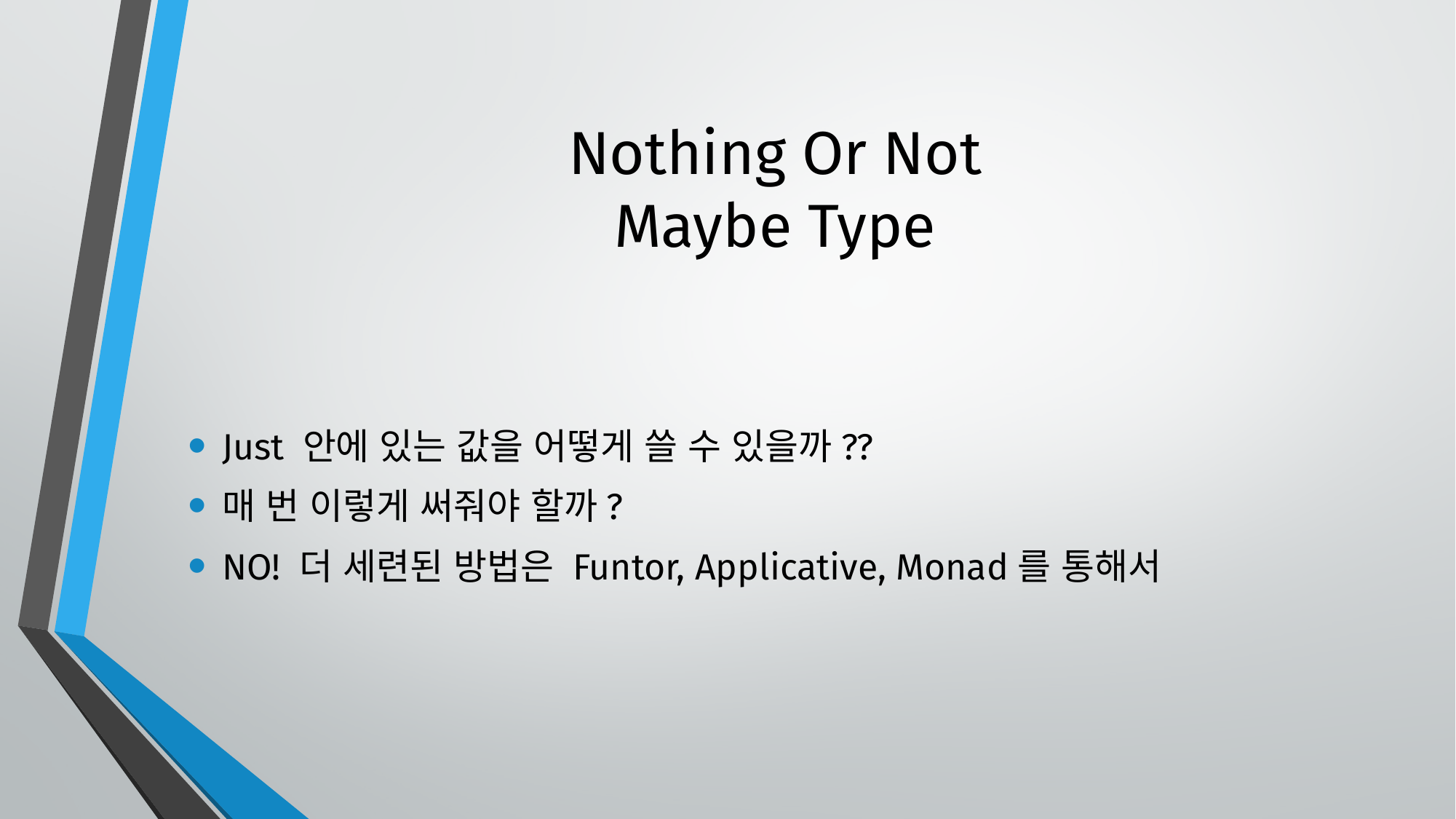

# Nothing Or Not Maybe Type
Just 안에 있는 값을 어떻게 쓸 수 있을까??
매 번 이렇게 써줘야 할까?
NO! 더 세련된 방법은 Funtor, Applicative, Monad를 통해서